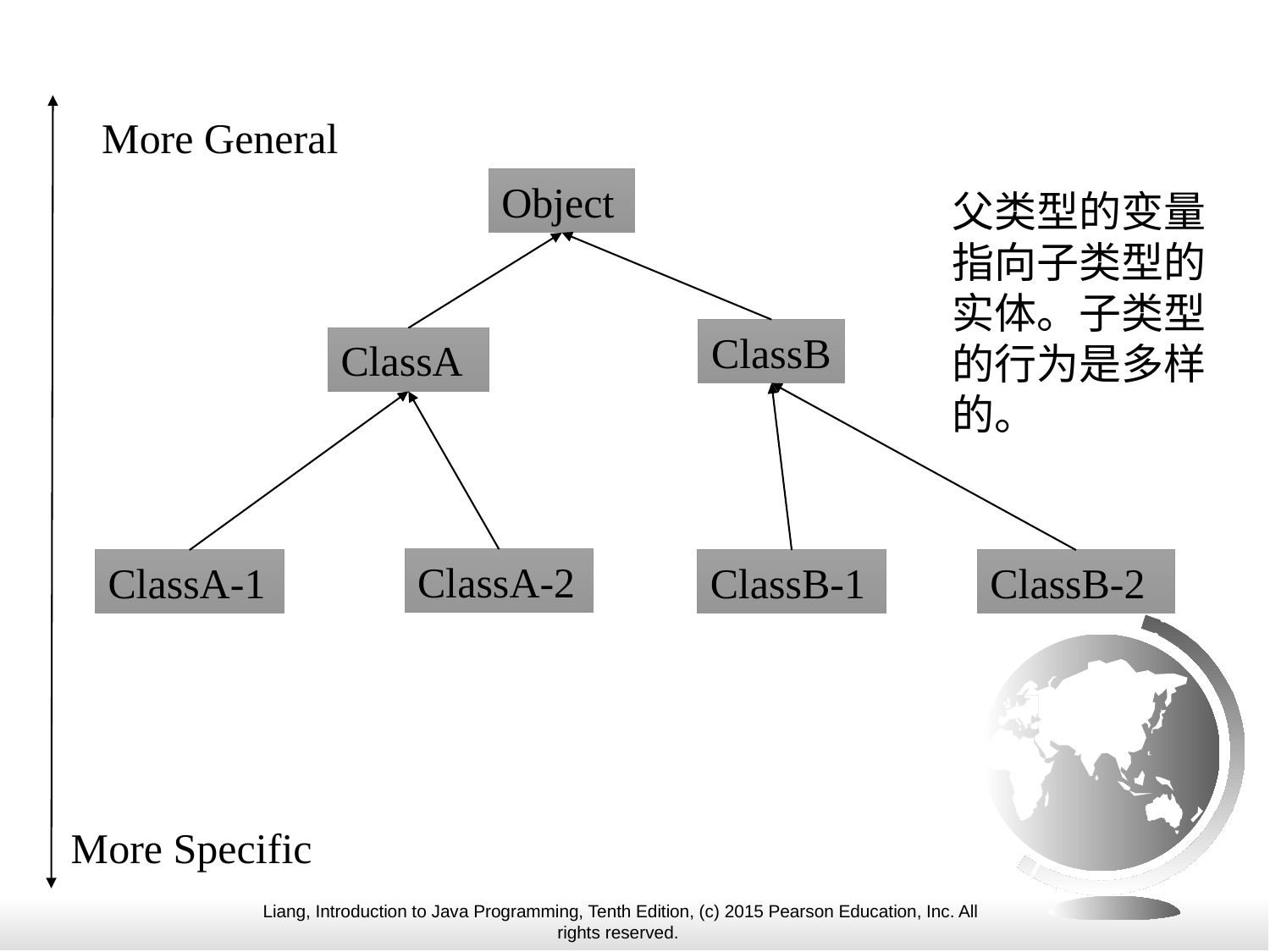

More General

Object
父类型的变量指向子类型的实体。子类型的行为是多样的。
ClassB
ClassA
ClassA-2
ClassA-1
ClassB-1
ClassB-2
More Specific
4